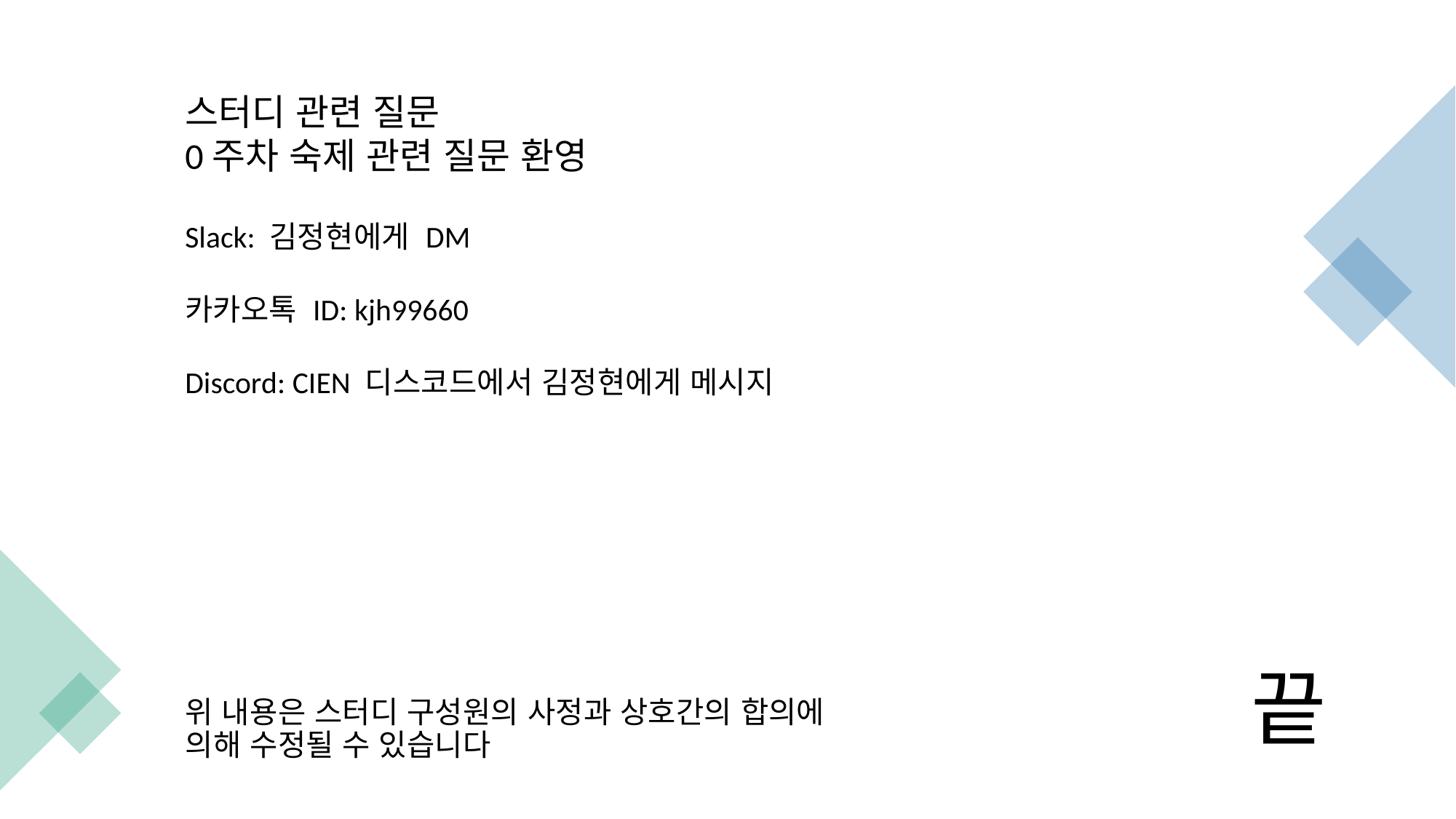

스터디 관련 질문
0주차 숙제 관련 질문 환영

Slack: 김정현에게 DM

카카오톡 ID: kjh99660

Discord: CIEN 디스코드에서 김정현에게 메시지

끝

위 내용은 스터디 구성원의 사정과 상호간의 합의에 의해 수정될 수 있습니다